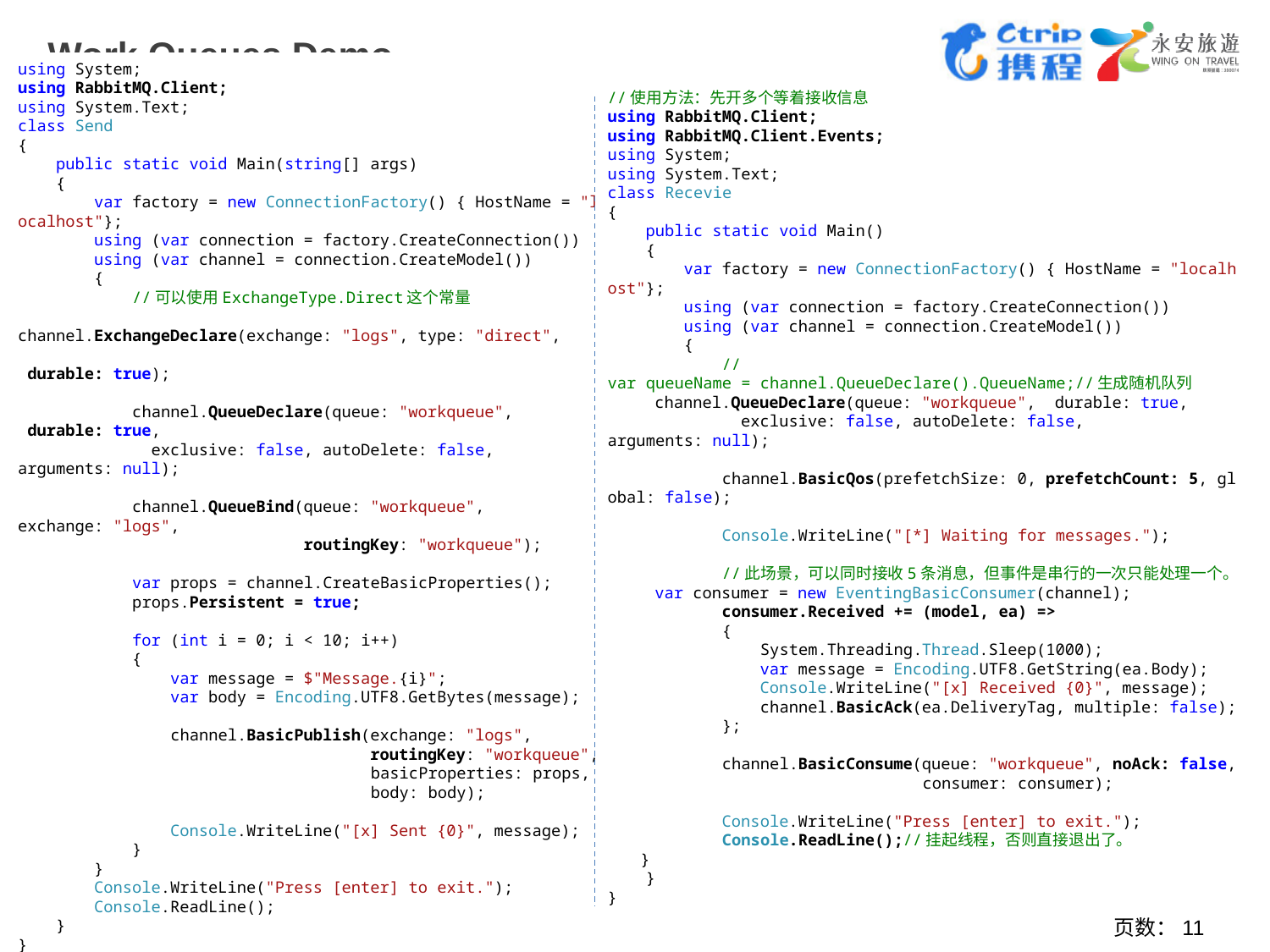

Work Queues Demo
using System;
using RabbitMQ.Client;
using System.Text;
class Send
{
    public static void Main(string[] args)
    {
        var factory = new ConnectionFactory() { HostName = "localhost"};
        using (var connection = factory.CreateConnection())
        using (var channel = connection.CreateModel())
        {
            //可以使用ExchangeType.Direct这个常量
            channel.ExchangeDeclare(exchange: "logs", type: "direct",
                                                      durable: true);
            channel.QueueDeclare(queue: "workqueue",  durable: true,
              exclusive: false, autoDelete: false, arguments: null);
            channel.QueueBind(queue: "workqueue", exchange: "logs",
                              routingKey: "workqueue");
            var props = channel.CreateBasicProperties();
            props.Persistent = true;
            for (int i = 0; i < 10; i++)
            {
                var message = $"Message.{i}";
                var body = Encoding.UTF8.GetBytes(message);
                channel.BasicPublish(exchange: "logs",
                                     routingKey: "workqueue",
                                     basicProperties: props,
                                     body: body);
                Console.WriteLine("[x] Sent {0}", message);
            }
        }
        Console.WriteLine("Press [enter] to exit.");
        Console.ReadLine();
    }
}
//使用方法：先开多个等着接收信息
using RabbitMQ.Client;
using RabbitMQ.Client.Events;
using System;
using System.Text;
class Recevie
{
    public static void Main()
    {
        var factory = new ConnectionFactory() { HostName = "localhost"};
        using (var connection = factory.CreateConnection())
        using (var channel = connection.CreateModel())
        {
            //var queueName = channel.QueueDeclare().QueueName;//生成随机队列
            channel.QueueDeclare(queue: "workqueue",  durable: true,
              exclusive: false, autoDelete: false, arguments: null);
            channel.BasicQos(prefetchSize: 0, prefetchCount: 5, global: false);
            Console.WriteLine("[*] Waiting for messages.");
            //此场景，可以同时接收5条消息，但事件是串行的一次只能处理一个。
            var consumer = new EventingBasicConsumer(channel);
            consumer.Received += (model, ea) =>
            {
                System.Threading.Thread.Sleep(1000);
                var message = Encoding.UTF8.GetString(ea.Body);
                Console.WriteLine("[x] Received {0}", message);
                channel.BasicAck(ea.DeliveryTag, multiple: false);
            };
            channel.BasicConsume(queue: "workqueue", noAck: false,
                                 consumer: consumer);
            Console.WriteLine("Press [enter] to exit.");
            Console.ReadLine();//挂起线程，否则直接退出了。
        }
    }
}